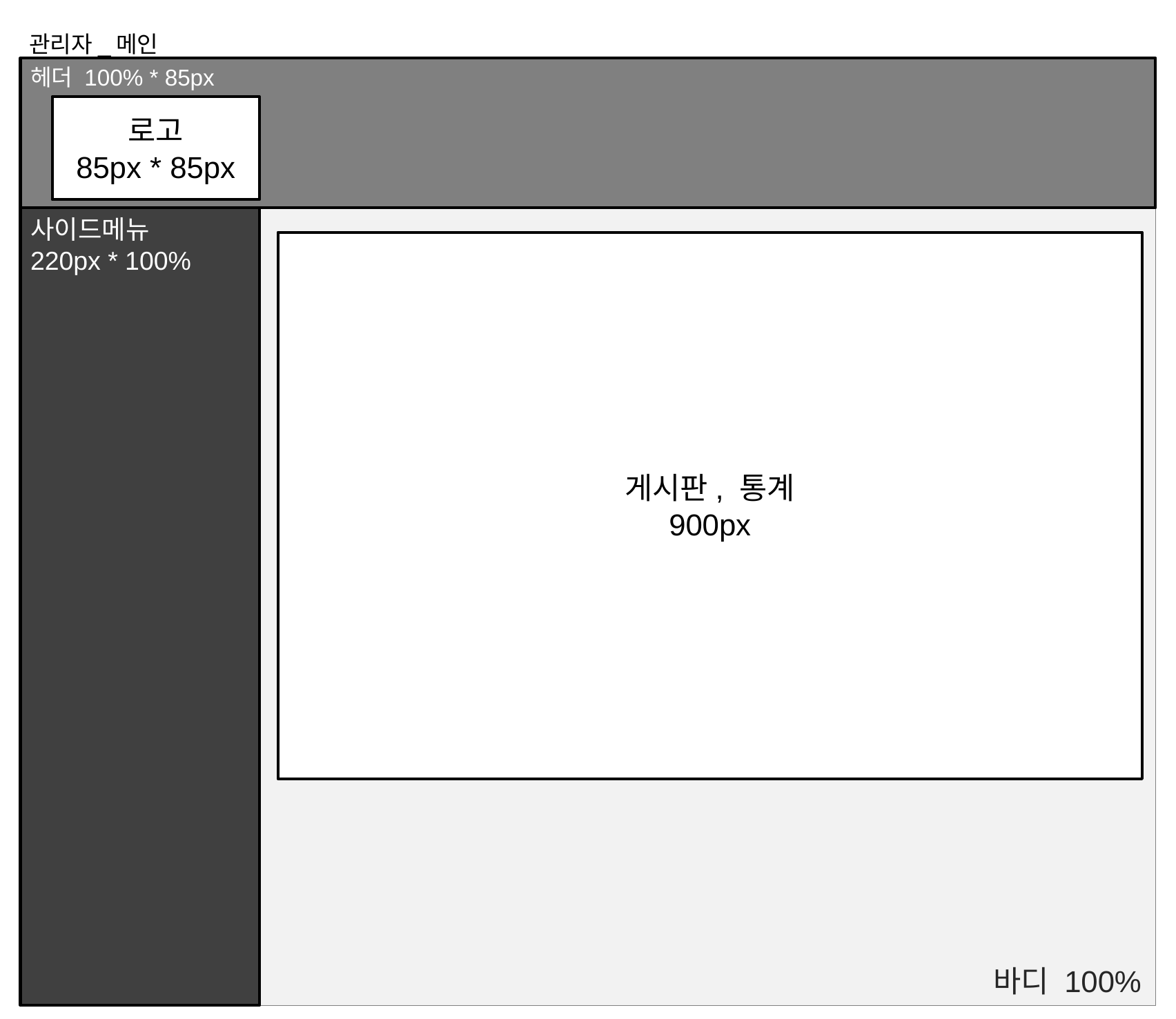

관리자_메인
헤더 100% * 85px
바디 100%
로고
85px * 85px
사이드메뉴
220px * 100%
게시판, 통계
900px